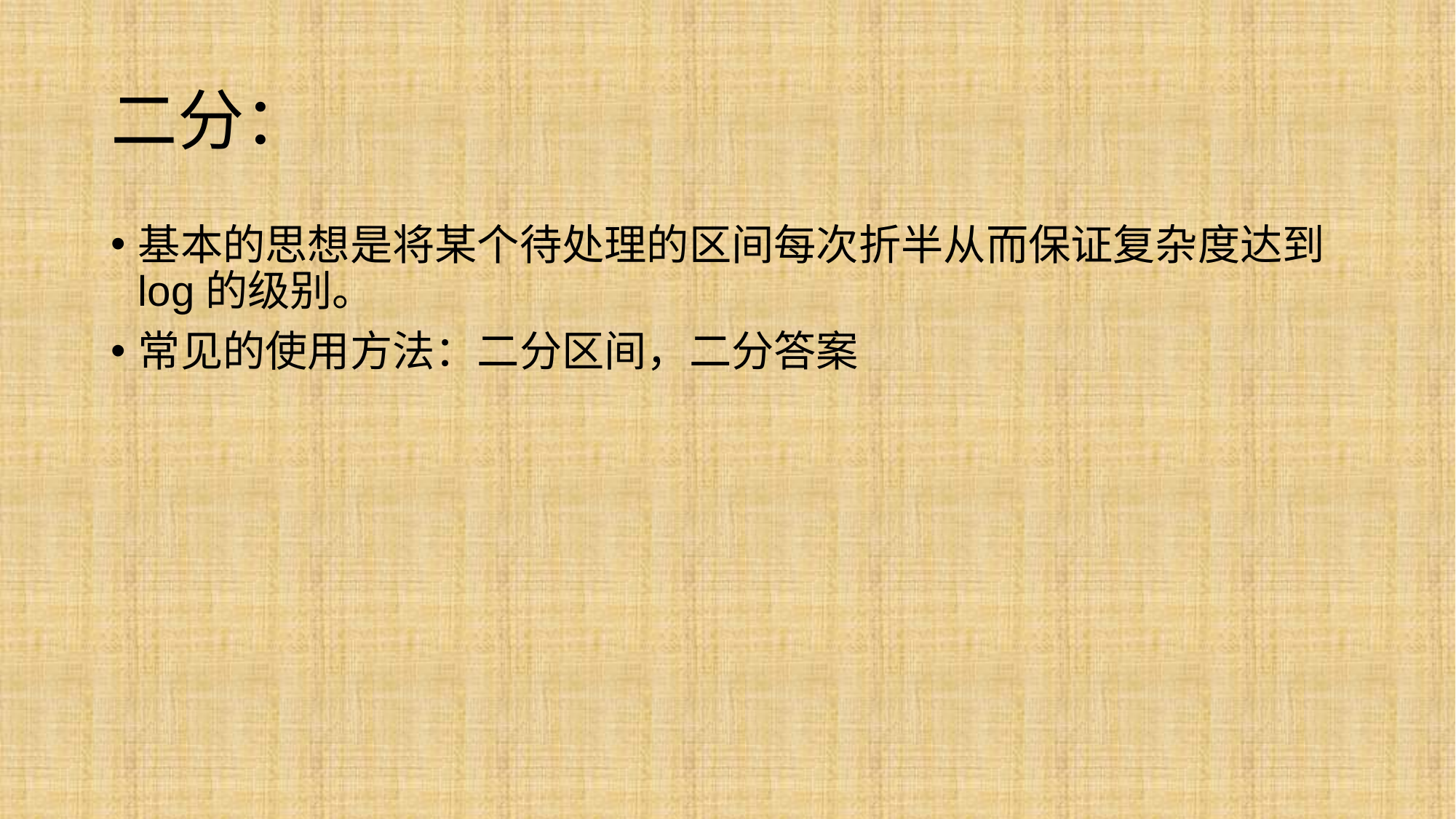

# 二分：
基本的思想是将某个待处理的区间每次折半从而保证复杂度达到log的级别。
常见的使用方法：二分区间，二分答案